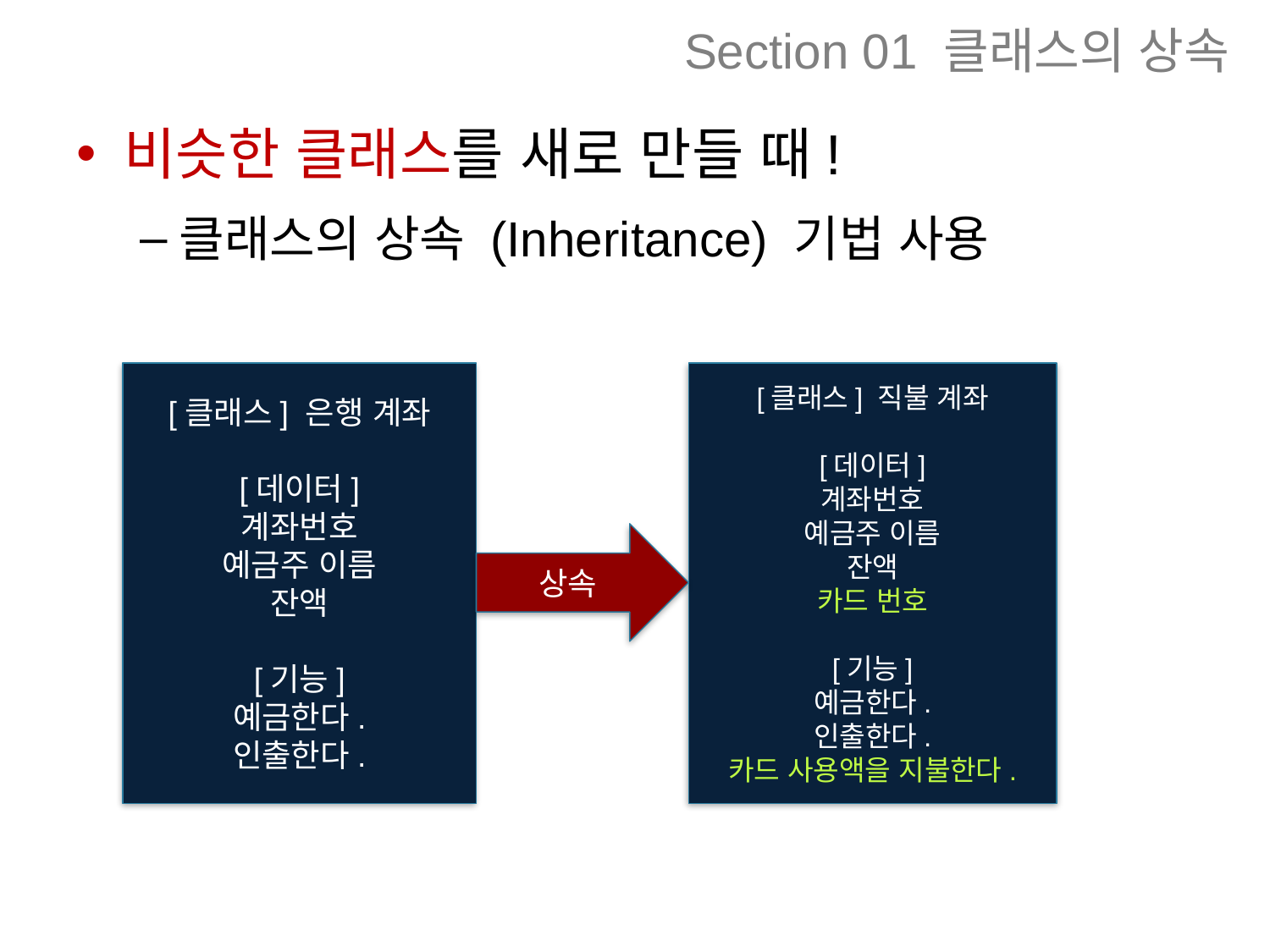

# Section 01 클래스의 상속
비슷한 클래스를 새로 만들 때!
클래스의 상속 (Inheritance) 기법 사용
[클래스] 은행 계좌

[데이터]
계좌번호
예금주 이름
잔액

[기능]
예금한다.
인출한다.
[클래스] 직불 계좌

[데이터]
계좌번호
예금주 이름
잔액
카드 번호

[기능]
예금한다.
인출한다.
카드 사용액을 지불한다.
상속